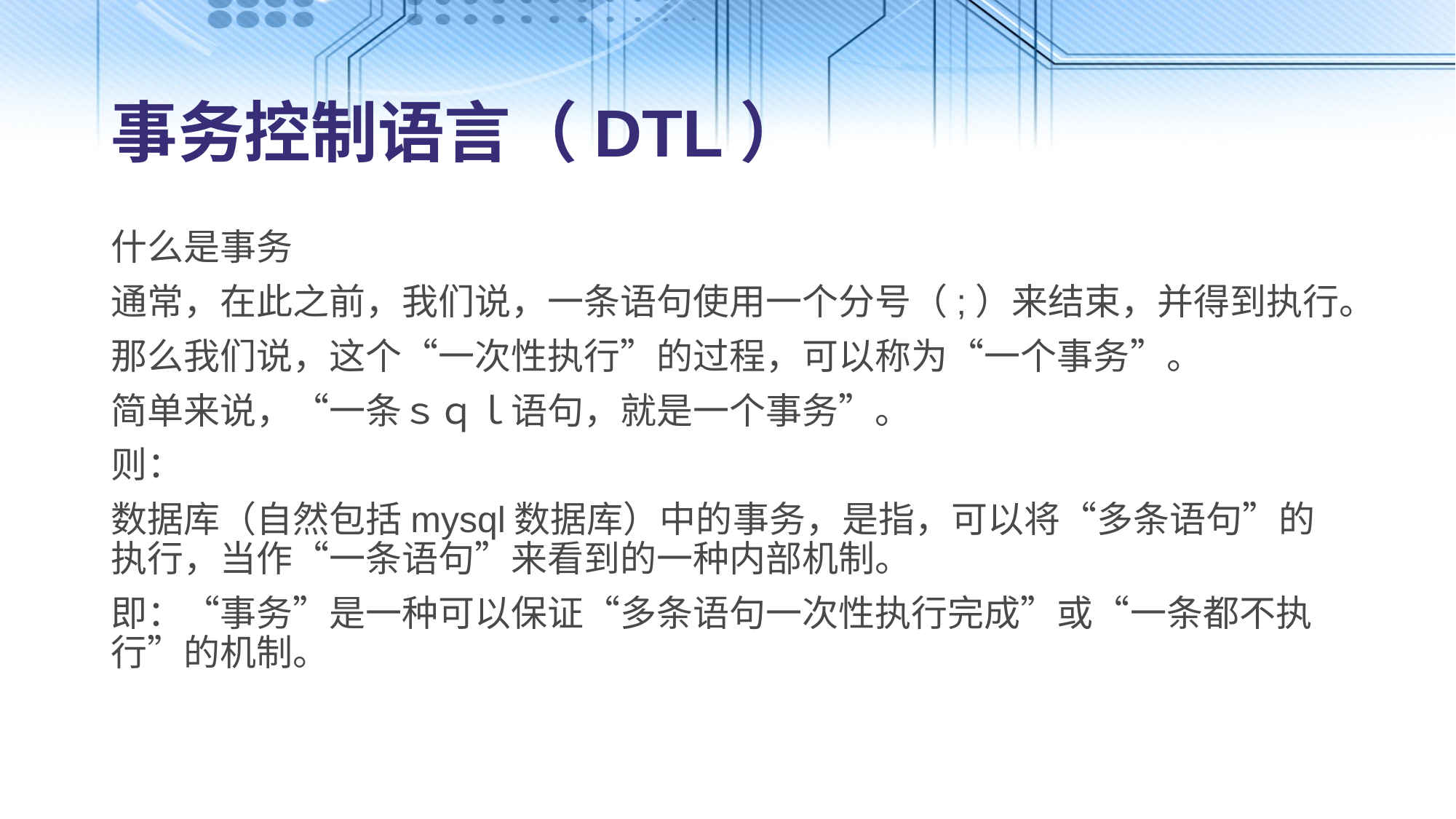

# 事务控制语言（DTL）
什么是事务
通常，在此之前，我们说，一条语句使用一个分号（;）来结束，并得到执行。
那么我们说，这个“一次性执行”的过程，可以称为“一个事务”。
简单来说，“一条ｓｑｌ语句，就是一个事务”。
则：
数据库（自然包括mysql数据库）中的事务，是指，可以将“多条语句”的执行，当作“一条语句”来看到的一种内部机制。
即：“事务”是一种可以保证“多条语句一次性执行完成”或“一条都不执行”的机制。